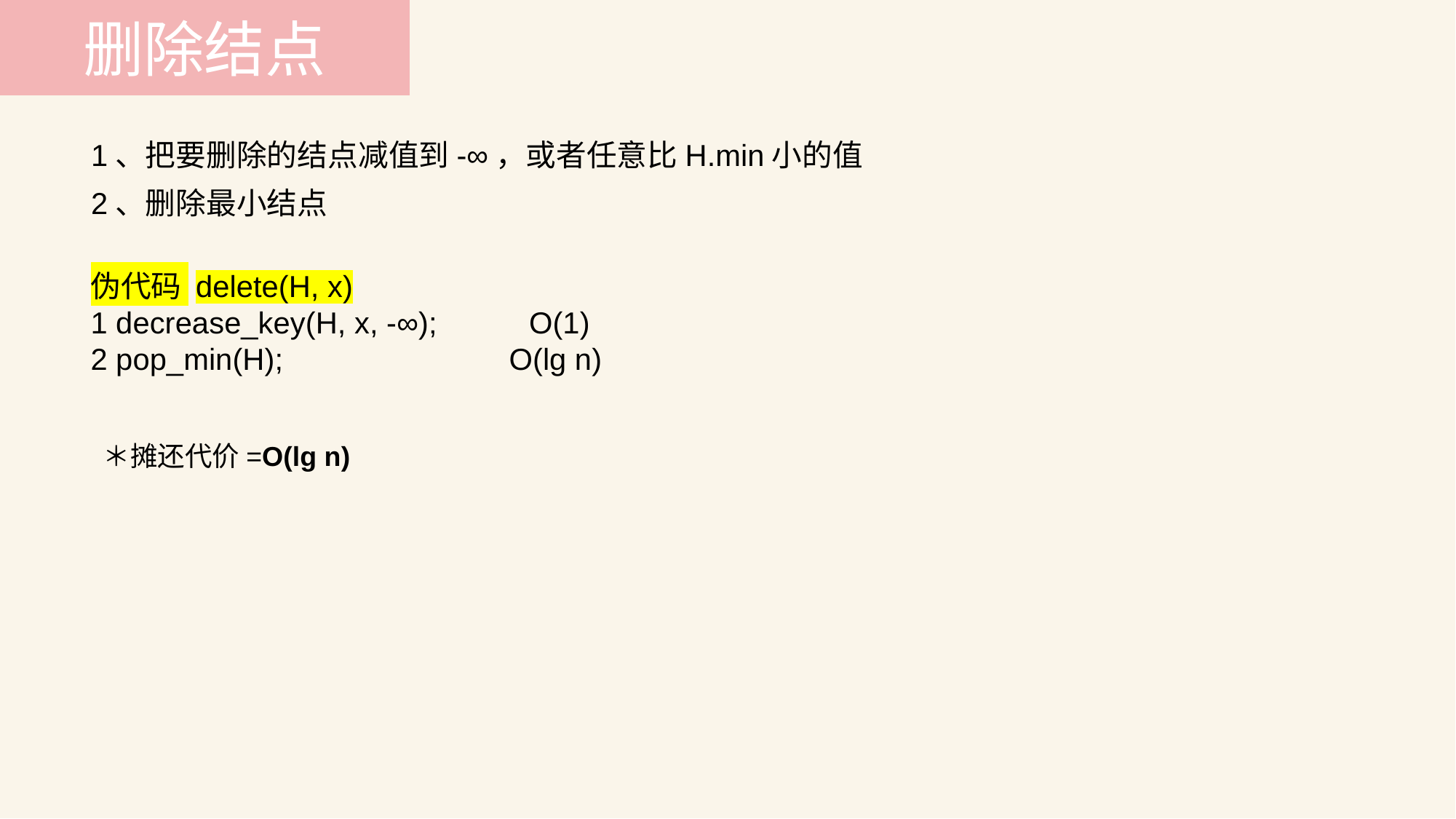

删除结点
1、把要删除的结点减值到-∞，或者任意比H.min小的值
2、删除最小结点
伪代码 delete(H, x)
1 decrease_key(H, x, -∞);           O(1)
2 pop_min(H);                           O(lg n)
＊摊还代价=O(lg n)